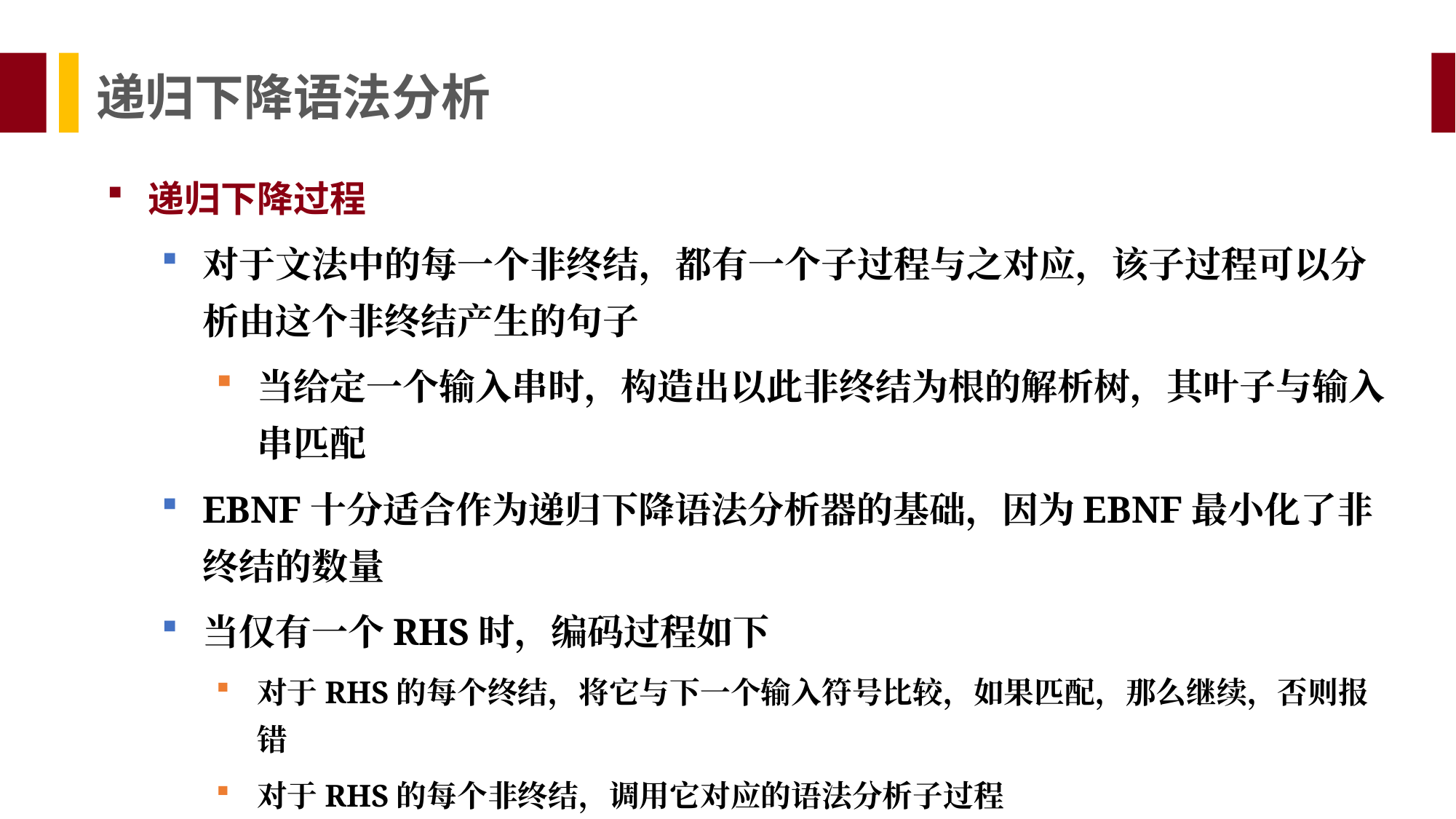

递归下降语法分析
递归下降过程
对于文法中的每一个非终结，都有一个子过程与之对应，该子过程可以分析由这个非终结产生的句子
当给定一个输入串时，构造出以此非终结为根的解析树，其叶子与输入串匹配
EBNF十分适合作为递归下降语法分析器的基础，因为EBNF最小化了非终结的数量
当仅有一个RHS时，编码过程如下
对于RHS的每个终结，将它与下一个输入符号比较，如果匹配，那么继续，否则报错
对于RHS的每个非终结，调用它对应的语法分析子过程